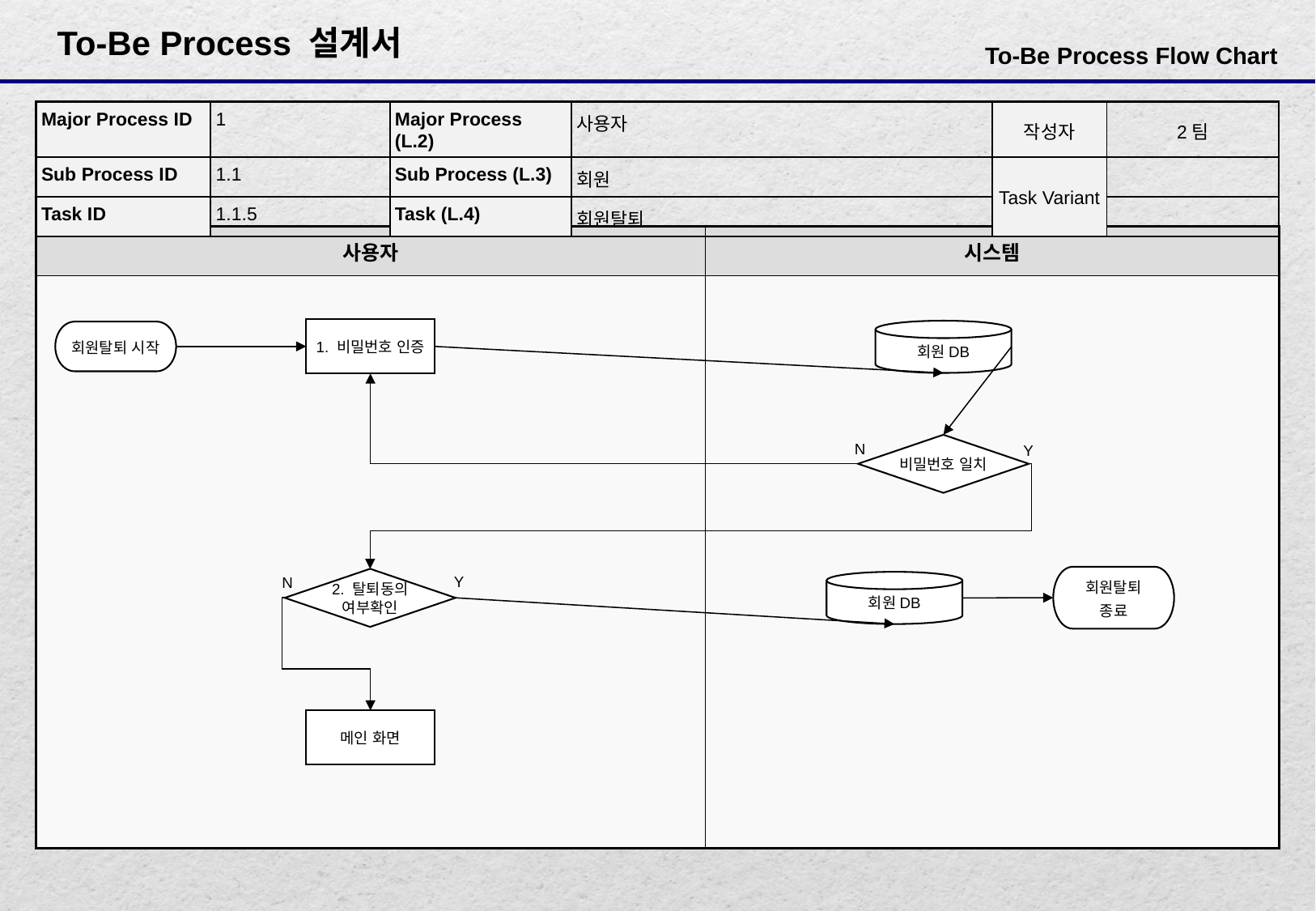

| Major Process ID | 1 | Major Process (L.2) | 사용자 | 작성자 | 2팀 |
| --- | --- | --- | --- | --- | --- |
| Sub Process ID | 1.1 | Sub Process (L.3) | 회원 | Task Variant |  |
| Task ID | 1.1.5 | Task (L.4) | 회원탈퇴 |  |  |
| 사용자 | 시스템 |
| --- | --- |
|  |  |
1. 비밀번호 인증
회원DB
회원탈퇴 시작
N
Y
비밀번호 일치
Y
N
회원탈퇴
종료
2. 탈퇴동의
여부확인
회원DB
메인 화면